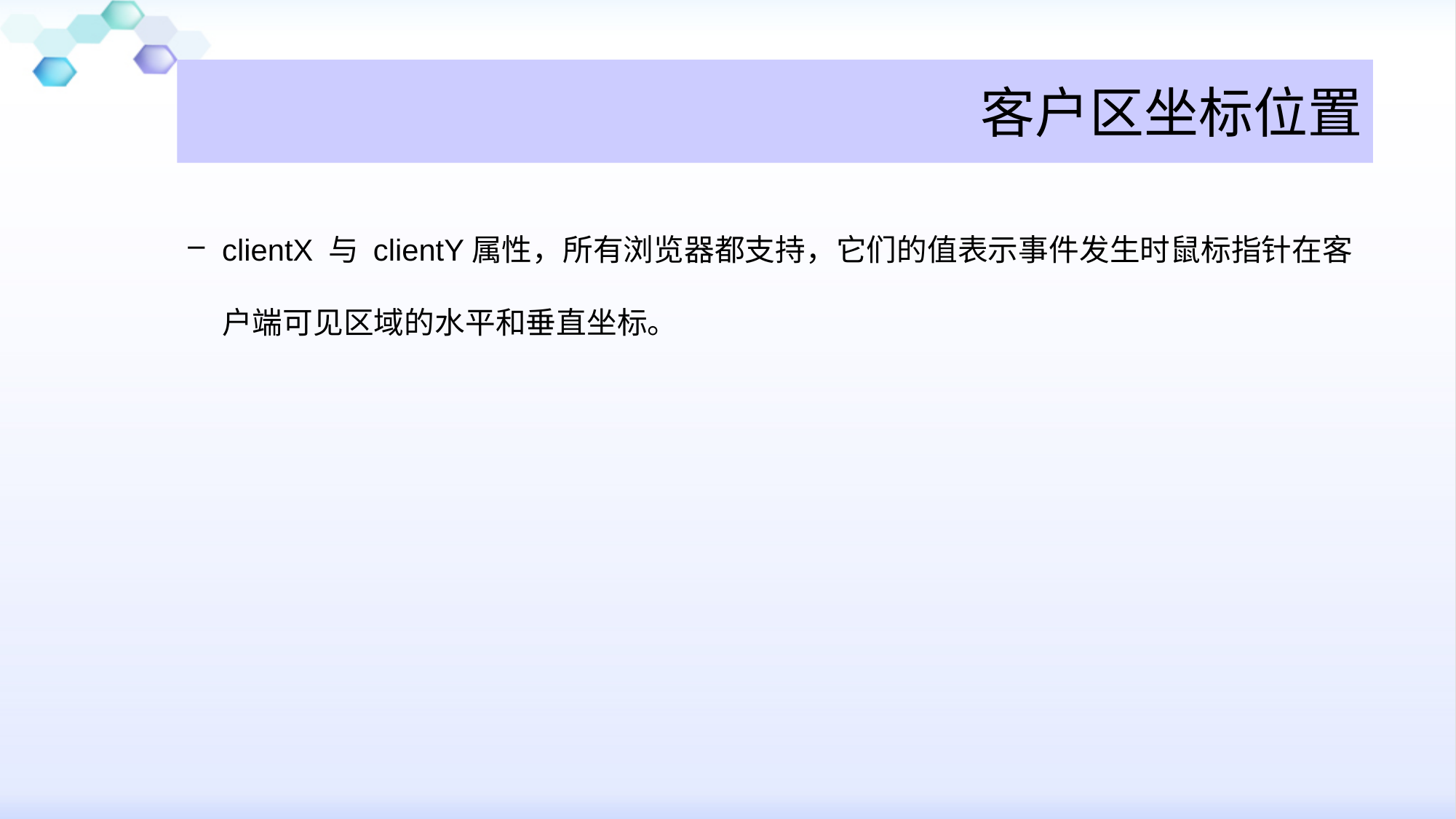

# 客户区坐标位置
clientX 与 clientY属性，所有浏览器都支持，它们的值表示事件发生时鼠标指针在客户端可见区域的水平和垂直坐标。